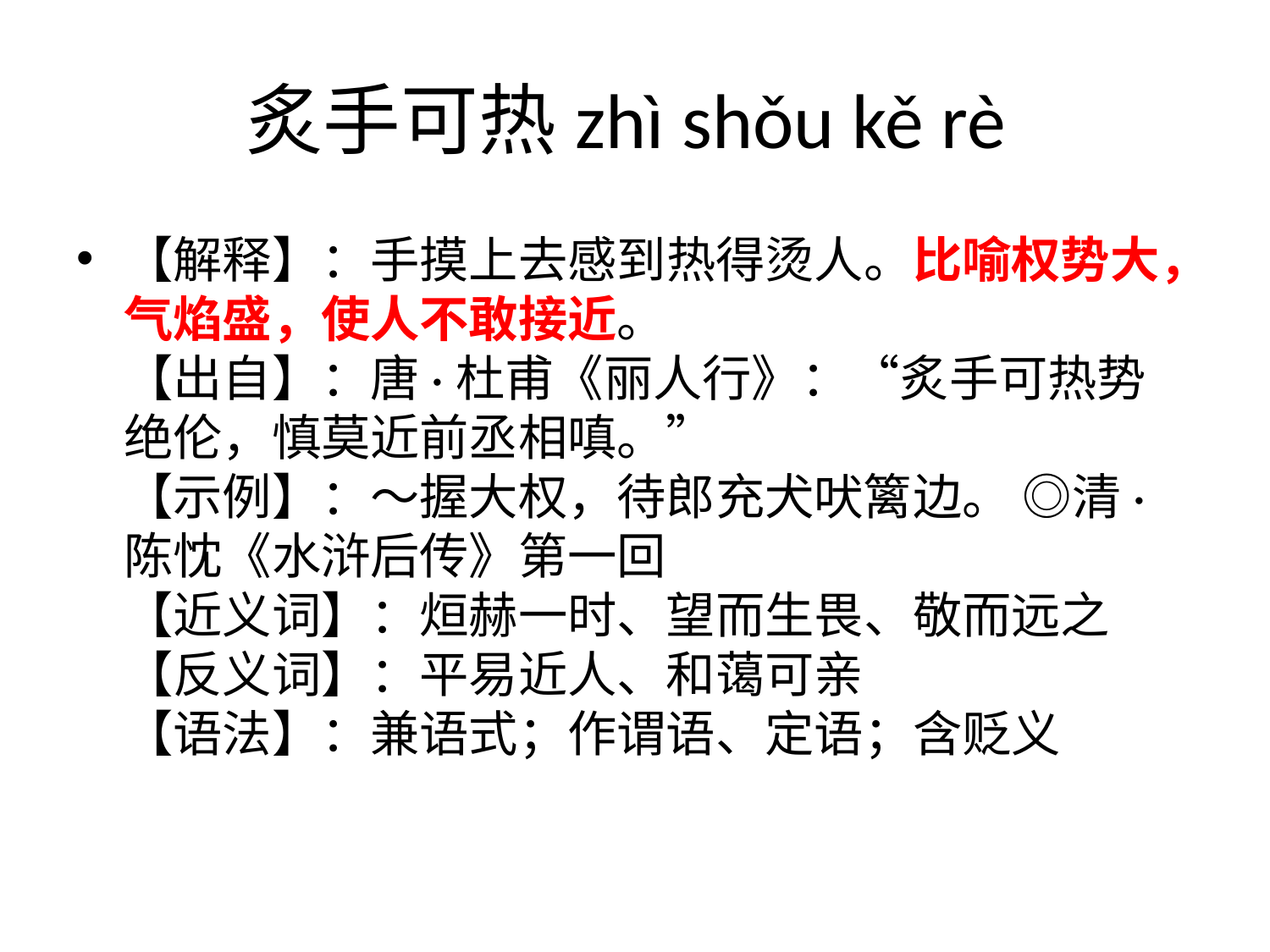

# 炙手可热zhì shǒu kě rè
【解释】：手摸上去感到热得烫人。比喻权势大，气焰盛，使人不敢接近。
【出自】：唐·杜甫《丽人行》：“炙手可热势绝伦，慎莫近前丞相嗔。”
【示例】：～握大权，待郎充犬吠篱边。 ◎清·陈忱《水浒后传》第一回
【近义词】：烜赫一时、望而生畏、敬而远之
【反义词】：平易近人、和蔼可亲
【语法】：兼语式；作谓语、定语；含贬义